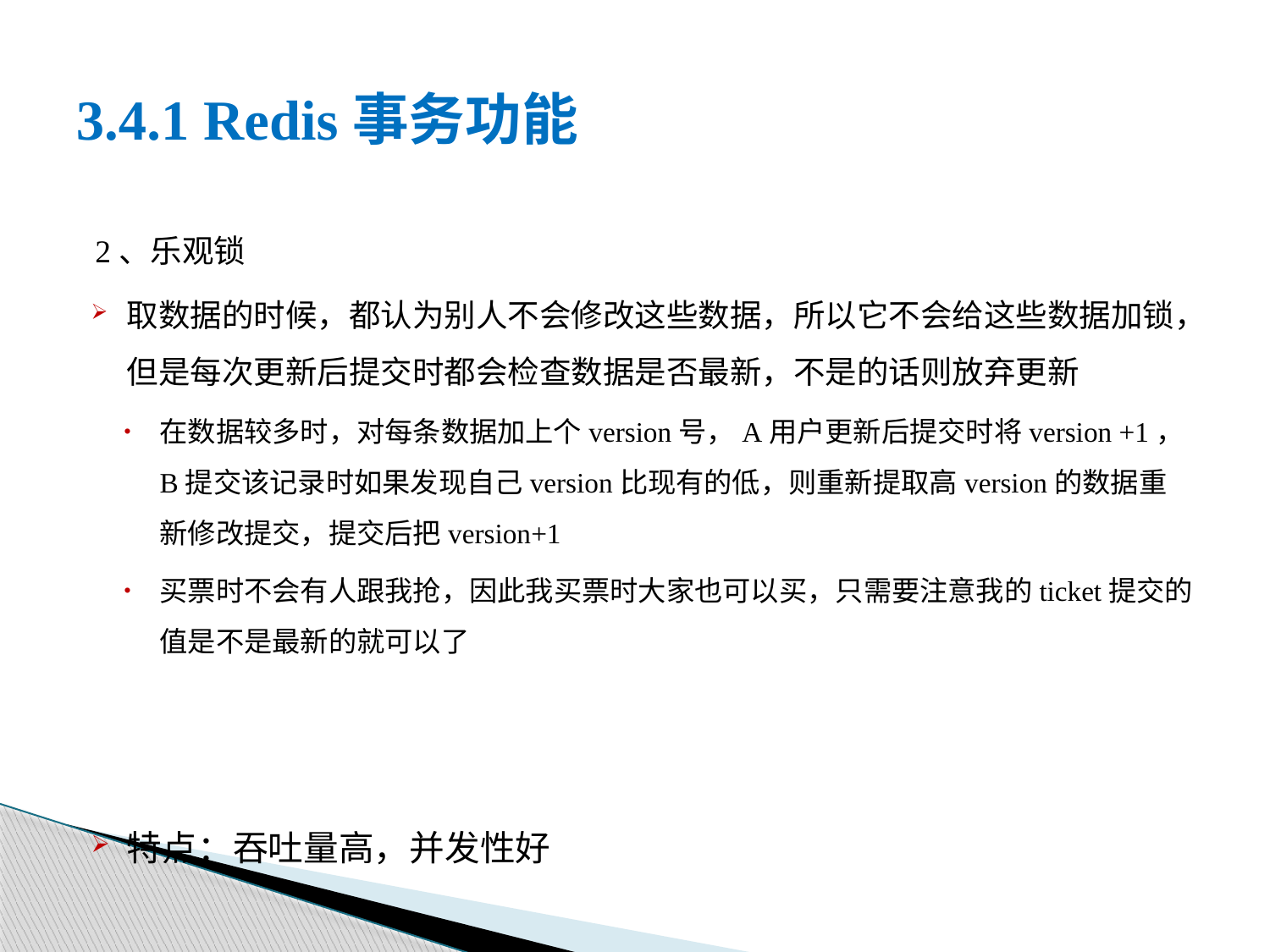

# 3.4.1 Redis事务功能
2、乐观锁
取数据的时候，都认为别人不会修改这些数据，所以它不会给这些数据加锁，但是每次更新后提交时都会检查数据是否最新，不是的话则放弃更新
在数据较多时，对每条数据加上个version号，A用户更新后提交时将version +1，B提交该记录时如果发现自己version比现有的低，则重新提取高version的数据重新修改提交，提交后把version+1
买票时不会有人跟我抢，因此我买票时大家也可以买，只需要注意我的ticket提交的值是不是最新的就可以了

特点：吞吐量高，并发性好